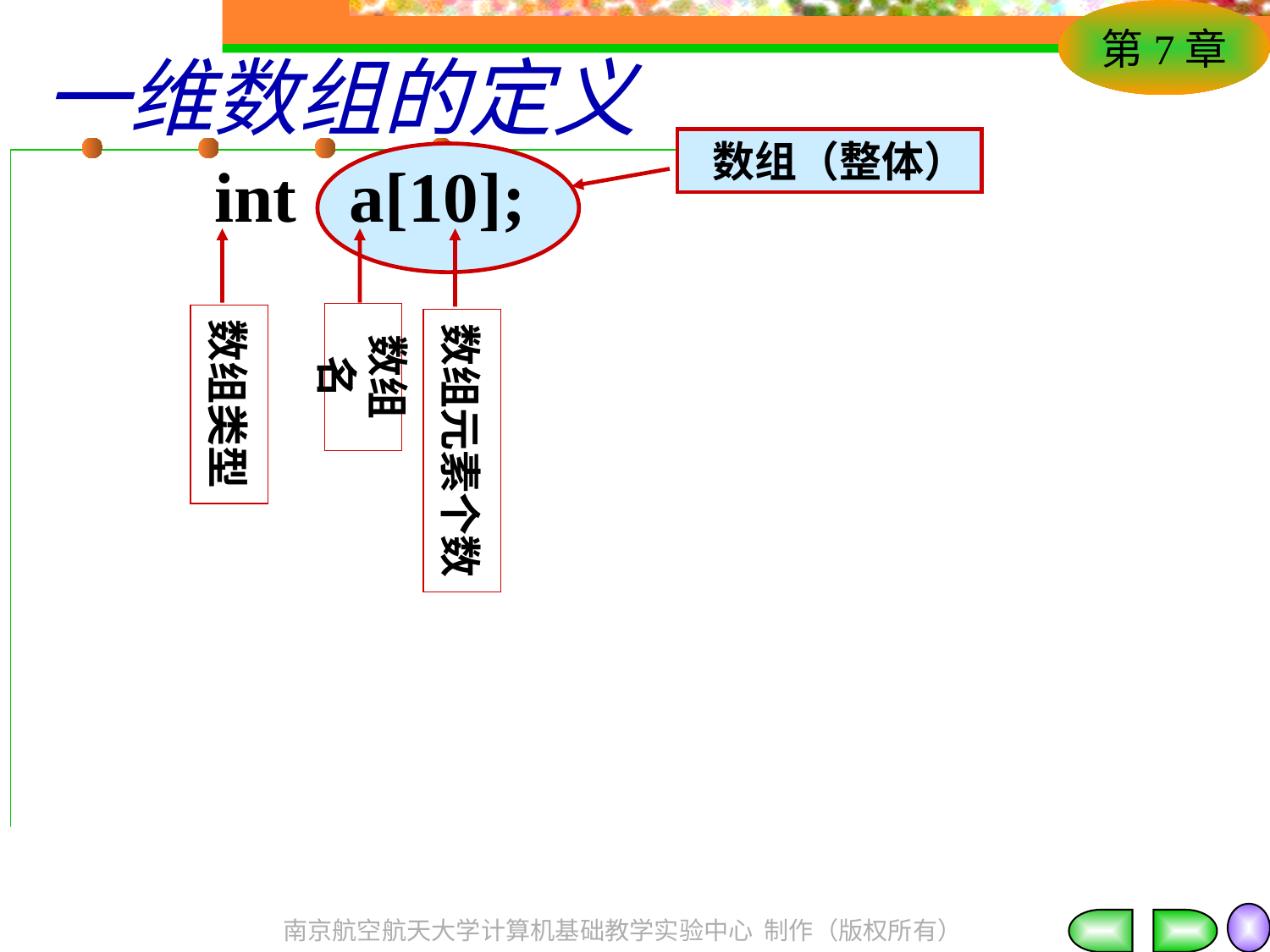

# 一维数组的定义
 数组（整体）

int   a[10];

数组类型

数组名

数组元素个数